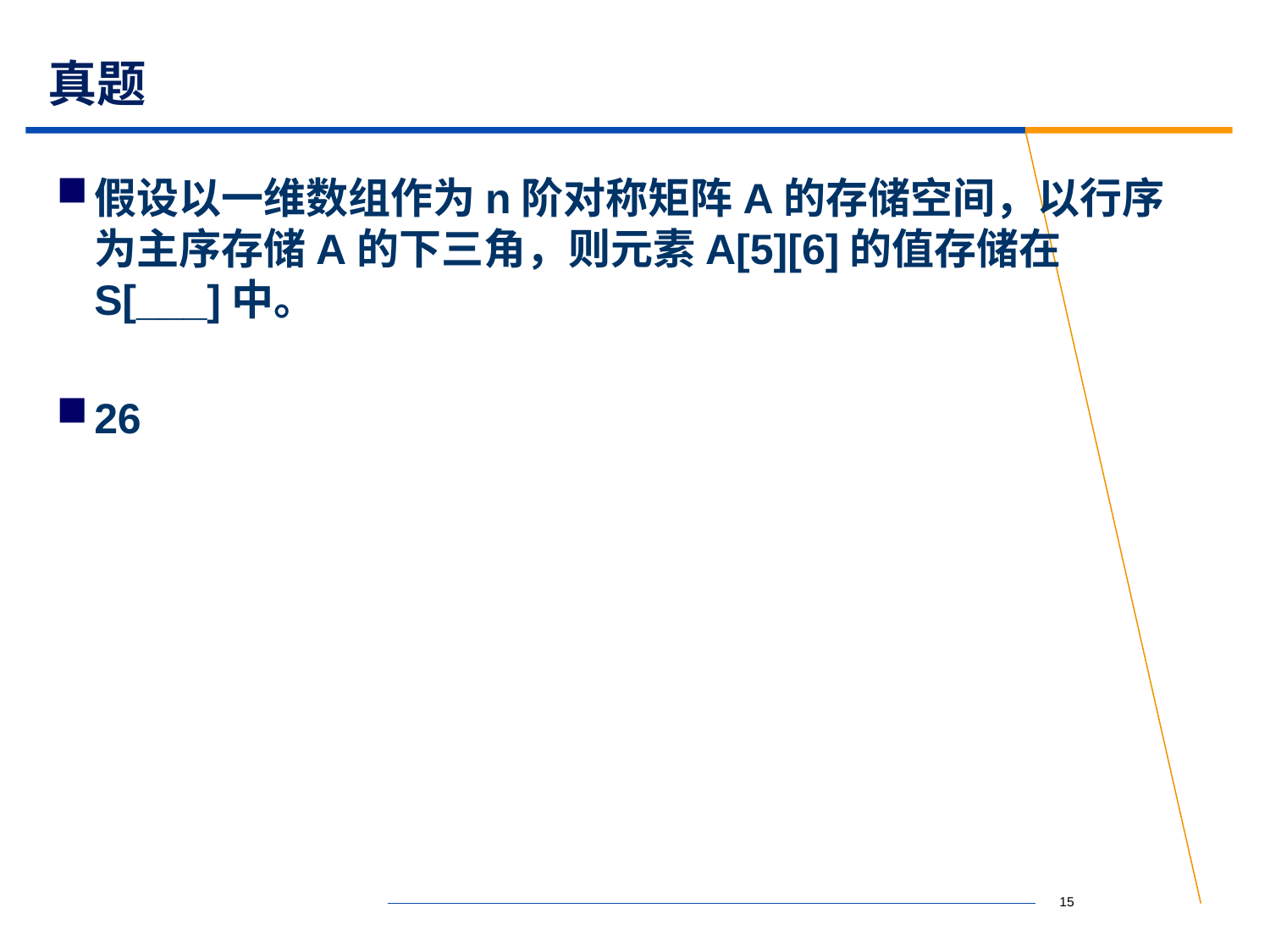

# 真题
假设以一维数组作为n阶对称矩阵A的存储空间，以行序为主序存储A的下三角，则元素A[5][6]的值存储在S[___]中。

26